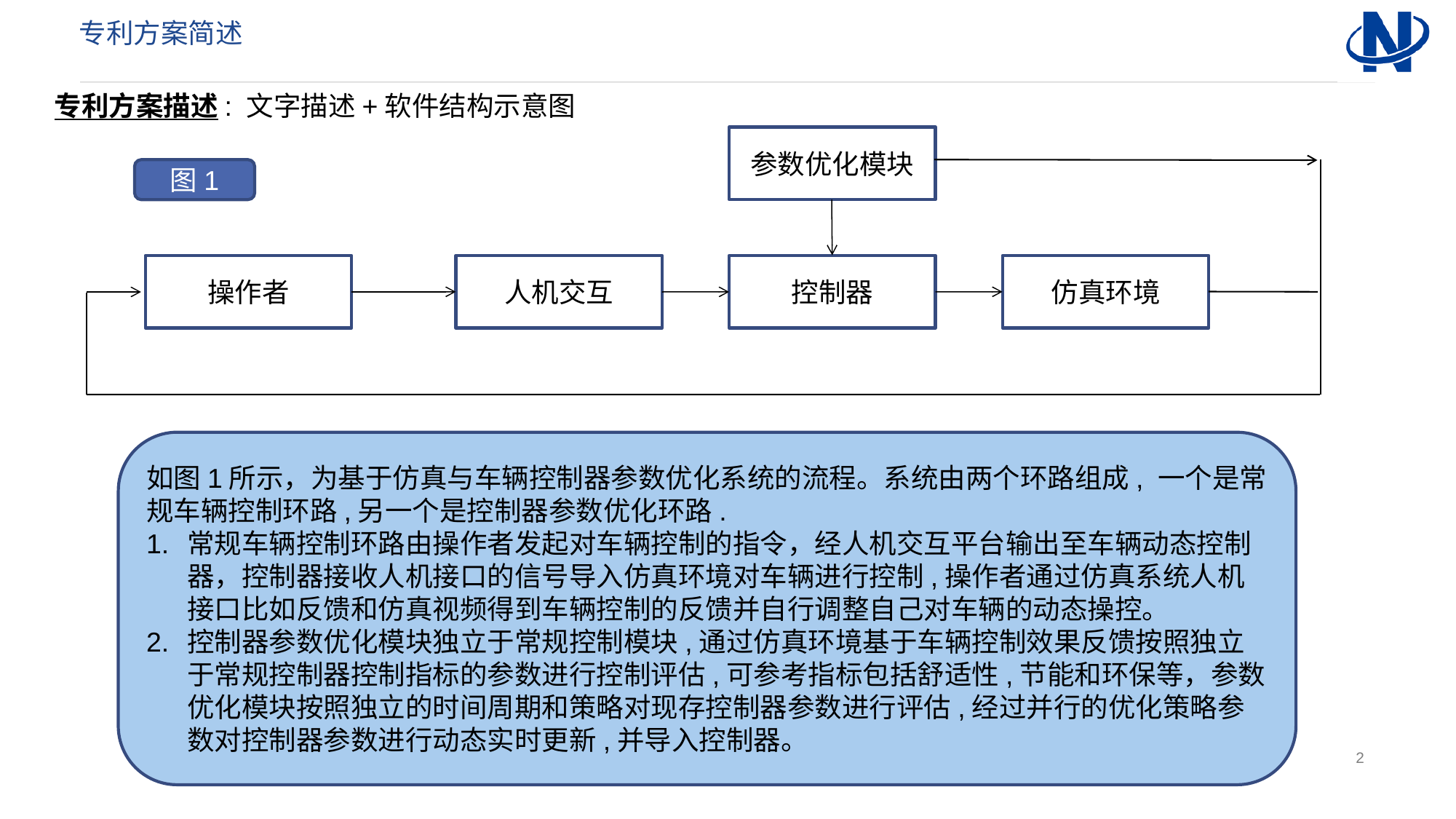

专利方案简述
专利方案描述: 文字描述+软件结构示意图
参数优化模块
图1
操作者
人机交互
控制器
仿真环境
如图1所示，为基于仿真与车辆控制器参数优化系统的流程。系统由两个环路组成, 一个是常规车辆控制环路,另一个是控制器参数优化环路.
常规车辆控制环路由操作者发起对车辆控制的指令，经人机交互平台输出至车辆动态控制器，控制器接收人机接口的信号导入仿真环境对车辆进行控制,操作者通过仿真系统人机接口比如反馈和仿真视频得到车辆控制的反馈并自行调整自己对车辆的动态操控。
控制器参数优化模块独立于常规控制模块,通过仿真环境基于车辆控制效果反馈按照独立于常规控制器控制指标的参数进行控制评估,可参考指标包括舒适性,节能和环保等，参数优化模块按照独立的时间周期和策略对现存控制器参数进行评估,经过并行的优化策略参数对控制器参数进行动态实时更新,并导入控制器。
2